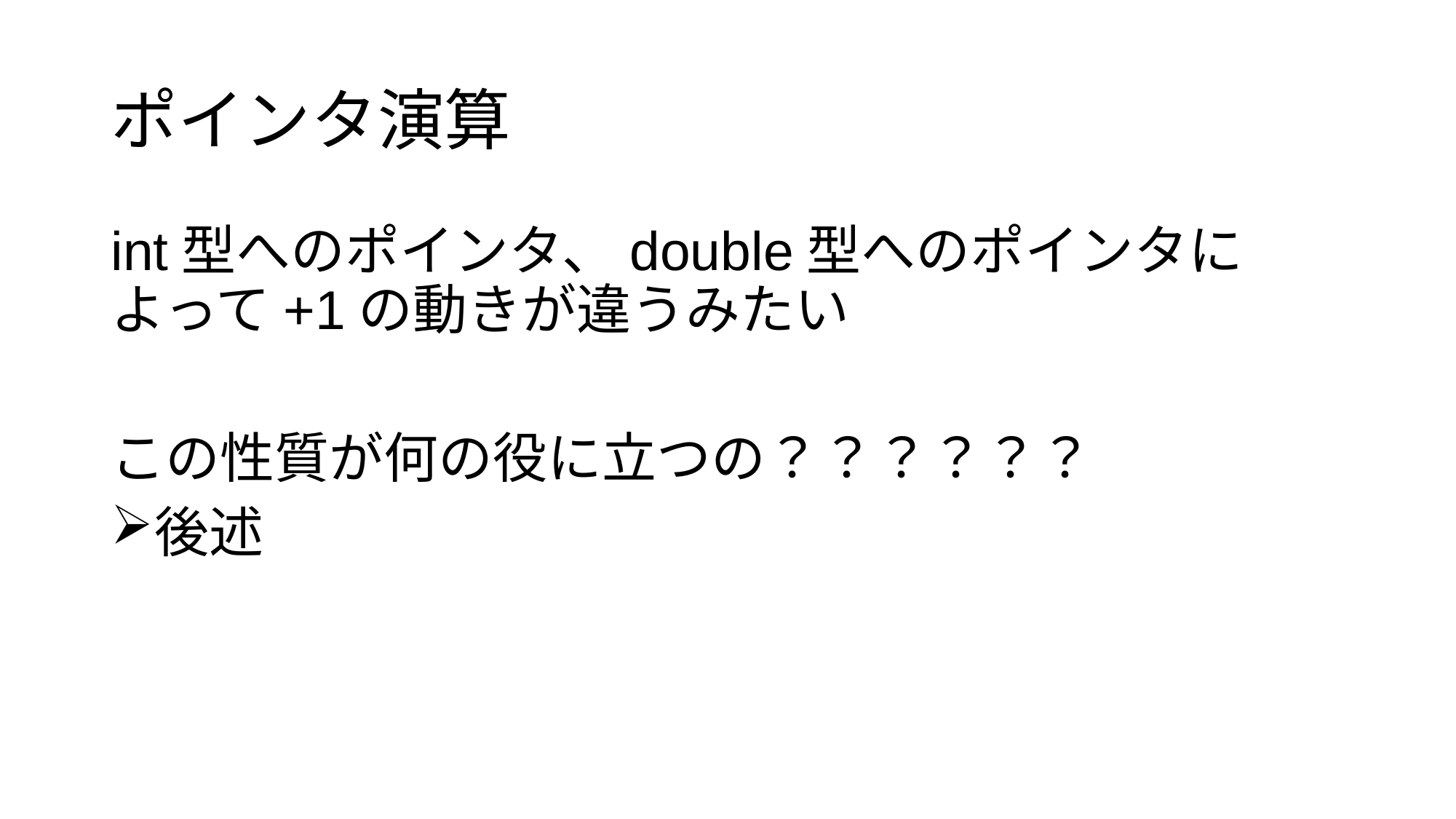

# ポインタ演算
int型へのポインタ、double型へのポインタによって+1の動きが違うみたい

この性質が何の役に立つの？？？？？？
後述